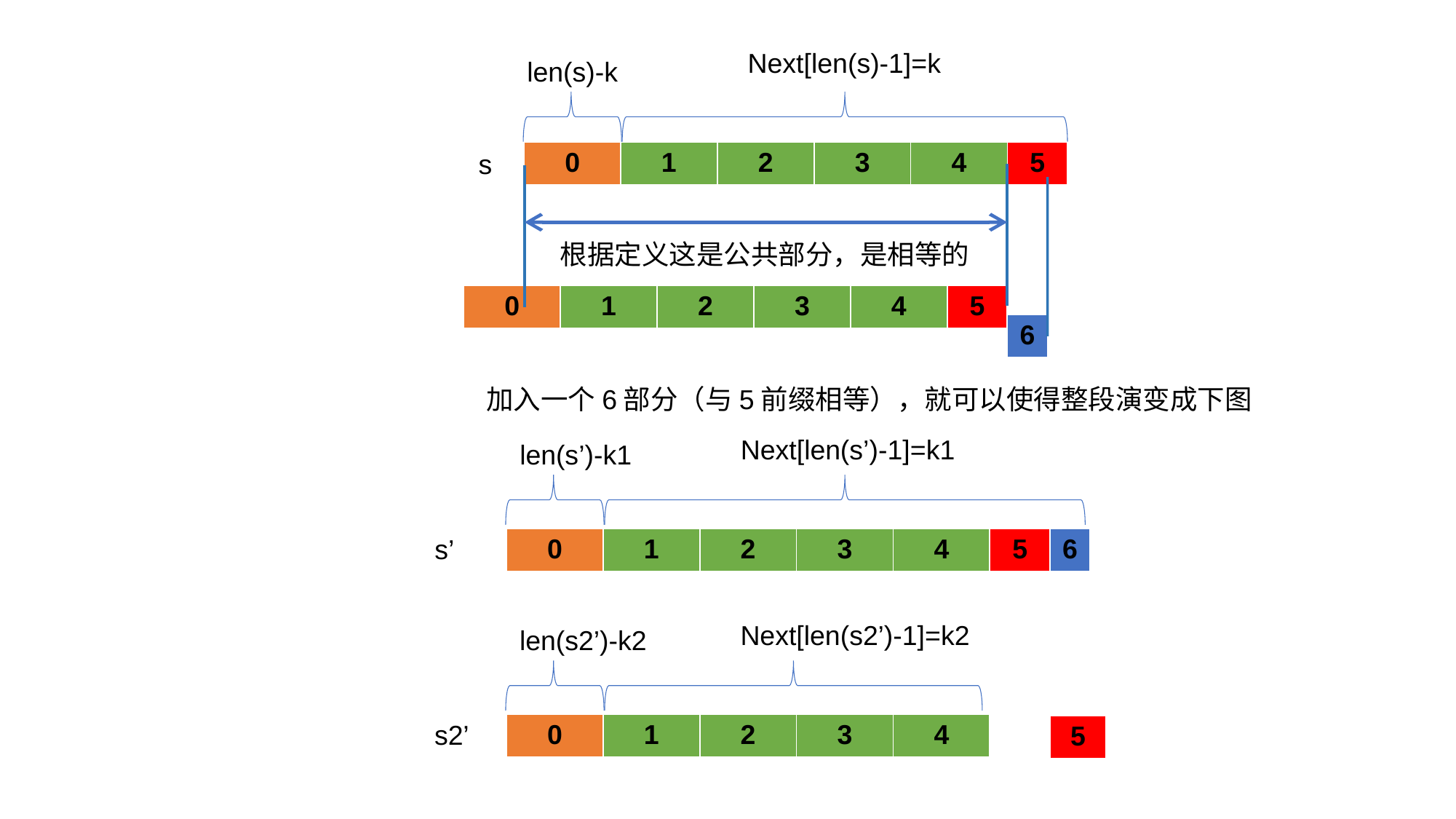

Next[len(s)-1]=k
len(s)-k

| 0 | 1 | 2 | 3 | 4 | 5 |
| --- | --- | --- | --- | --- | --- |
s
根据定义这是公共部分，是相等的

| 0 | 1 | 2 | 3 | 4 | 5 |
| --- | --- | --- | --- | --- | --- |
| 6 |
| --- |
加入一个6部分（与5前缀相等），就可以使得整段演变成下图
Next[len(s’)-1]=k1
len(s’)-k1

s’
| 0 | 1 | 2 | 3 | 4 | 5 |
| --- | --- | --- | --- | --- | --- |
| 6 |
| --- |
Next[len(s2’)-1]=k2
len(s2’)-k2

s2’
| 0 | 1 | 2 | 3 | 4 |
| --- | --- | --- | --- | --- |
| 5 |
| --- |